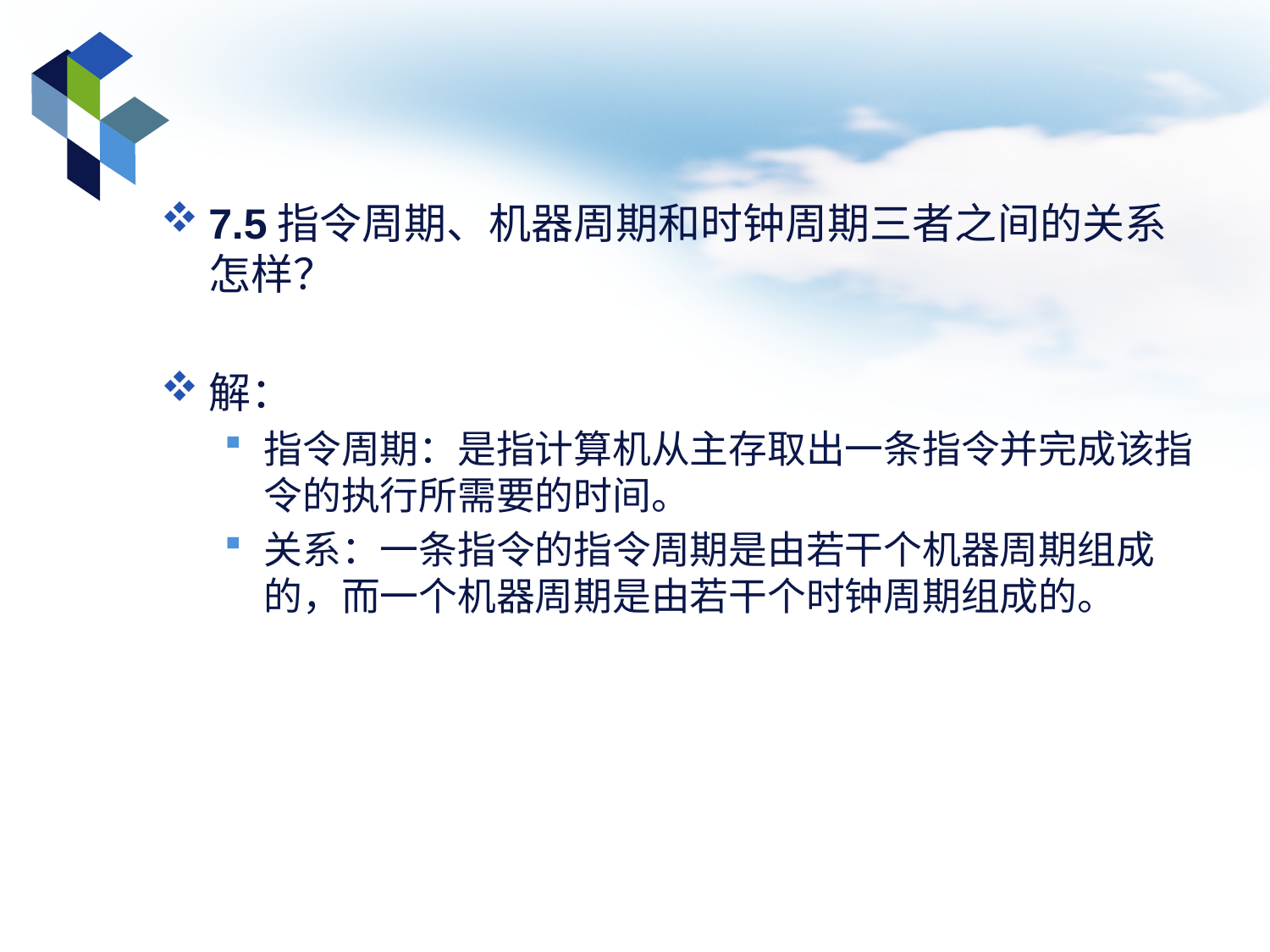

#
7.5指令周期、机器周期和时钟周期三者之间的关系怎样？

解：
指令周期：是指计算机从主存取出一条指令并完成该指令的执行所需要的时间。
关系：一条指令的指令周期是由若干个机器周期组成的，而一个机器周期是由若干个时钟周期组成的。